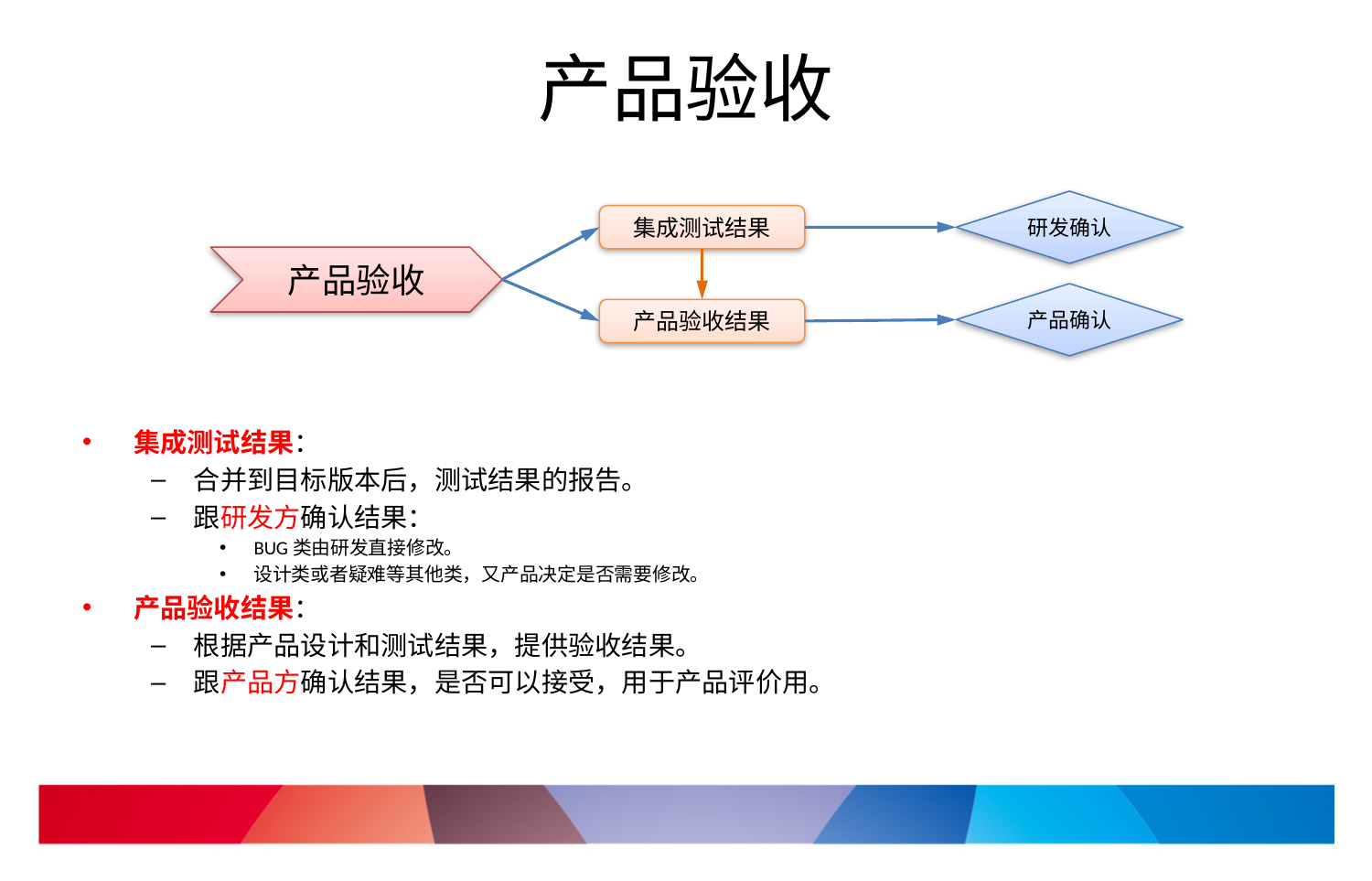

# 产品验收
研发确认
集成测试结果
产品验收
产品确认
产品验收结果
集成测试结果：
合并到目标版本后，测试结果的报告。
跟研发方确认结果：
BUG类由研发直接修改。
设计类或者疑难等其他类，又产品决定是否需要修改。
产品验收结果：
根据产品设计和测试结果，提供验收结果。
跟产品方确认结果，是否可以接受，用于产品评价用。